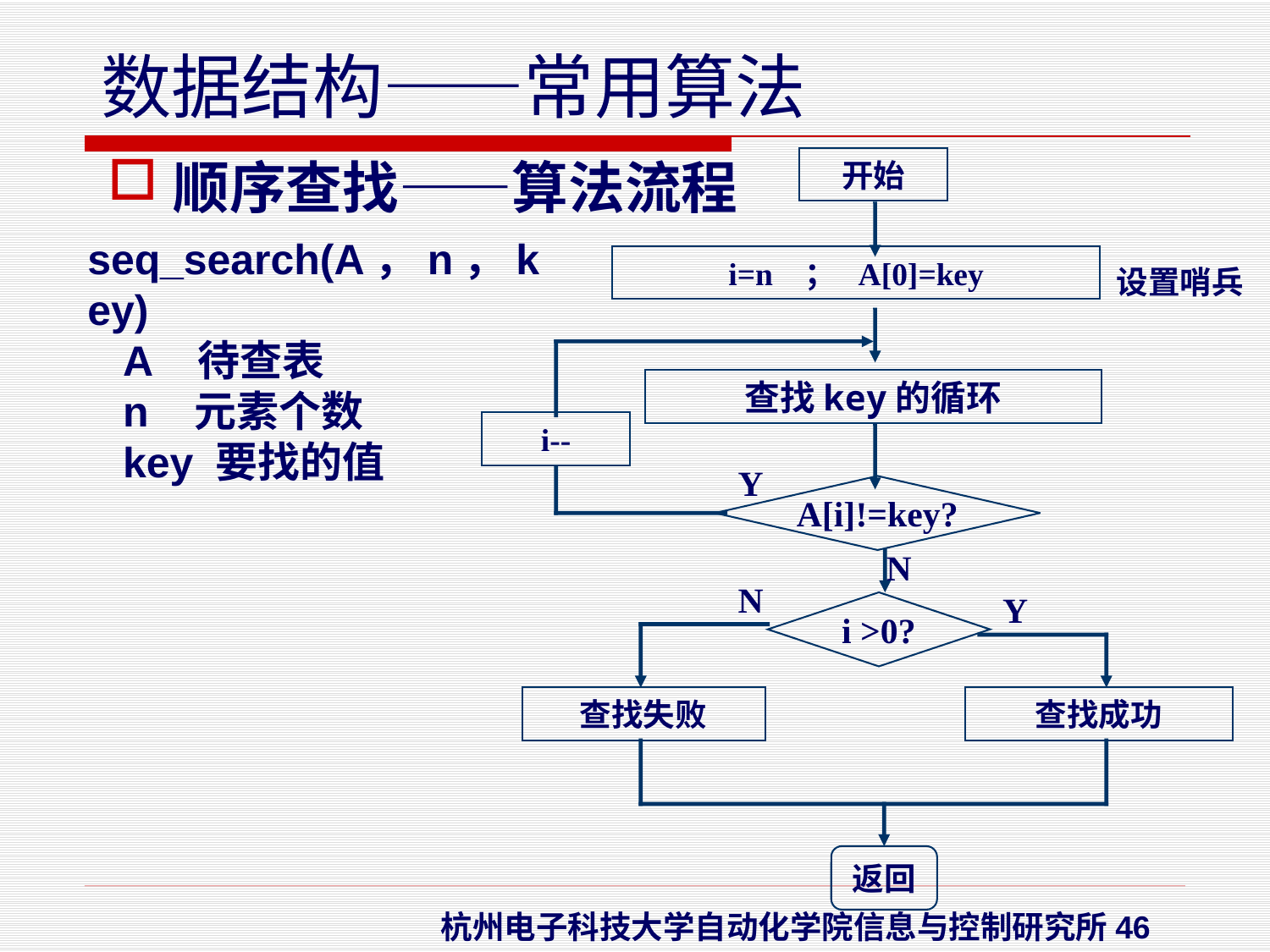

顺序查找——算法流程
开始

i=n   ；  A[0]=key
设置哨兵

查找key的循环
i--

Y

A[i]!=key?

N

N
Y
i >0?

查找失败
查找成功

返回
seq_search(A，n，key)
   A   待查表
   n   元素个数
   key 要找的值